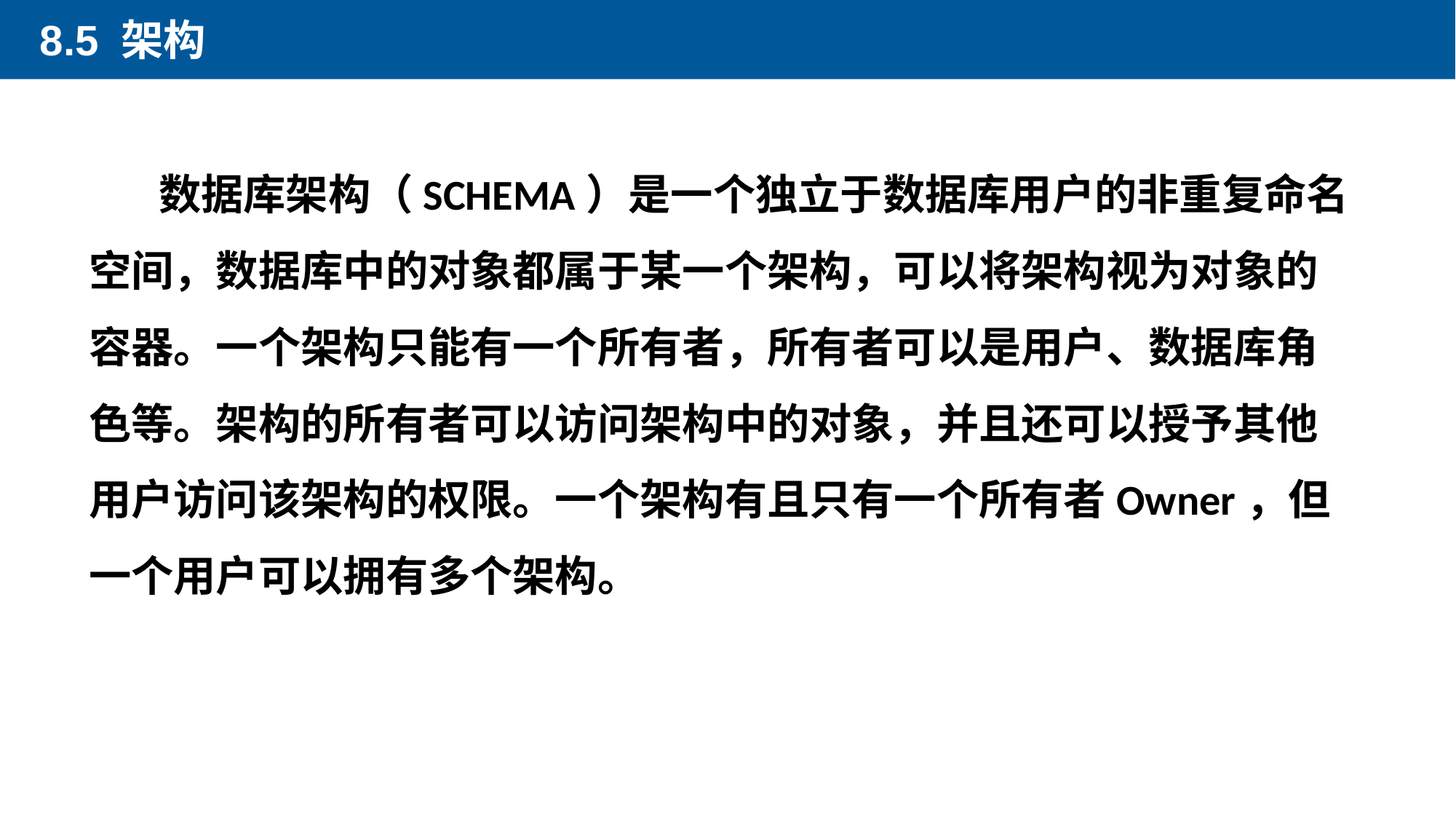

8.5 架构

         数据库架构（SCHEMA）是一个独立于数据库用户的非重复命名空间，数据库中的对象都属于某一个架构，可以将架构视为对象的容器。一个架构只能有一个所有者，所有者可以是用户、数据库角色等。架构的所有者可以访问架构中的对象，并且还可以授予其他用户访问该架构的权限。一个架构有且只有一个所有者Owner，但一个用户可以拥有多个架构。